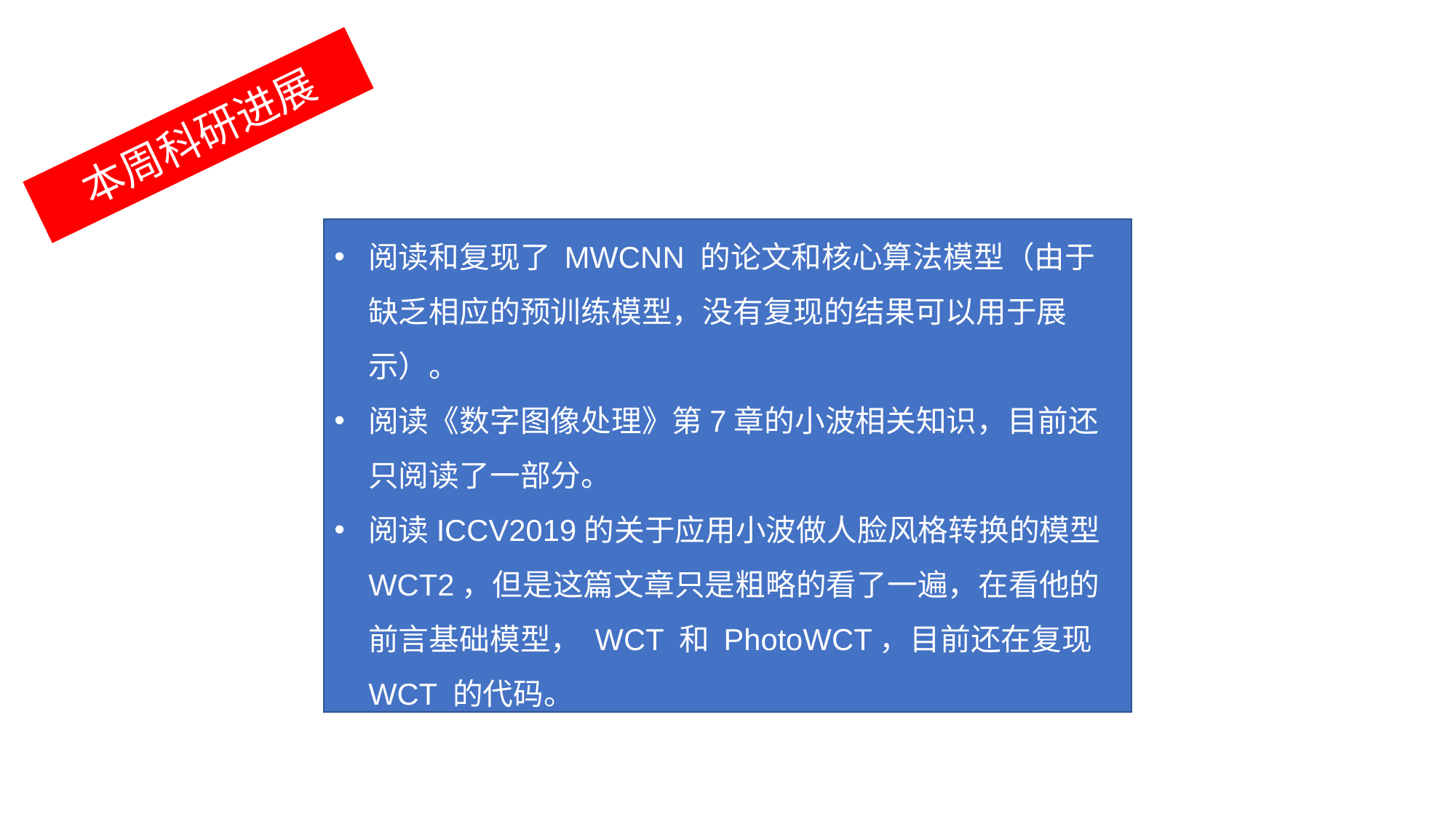

本周科研进展
阅读和复现了 MWCNN 的论文和核心算法模型（由于缺乏相应的预训练模型，没有复现的结果可以用于展示）。
阅读《数字图像处理》第7章的小波相关知识，目前还只阅读了一部分。
阅读ICCV2019的关于应用小波做人脸风格转换的模型WCT2，但是这篇文章只是粗略的看了一遍，在看他的前言基础模型， WCT 和 PhotoWCT，目前还在复现 WCT 的代码。